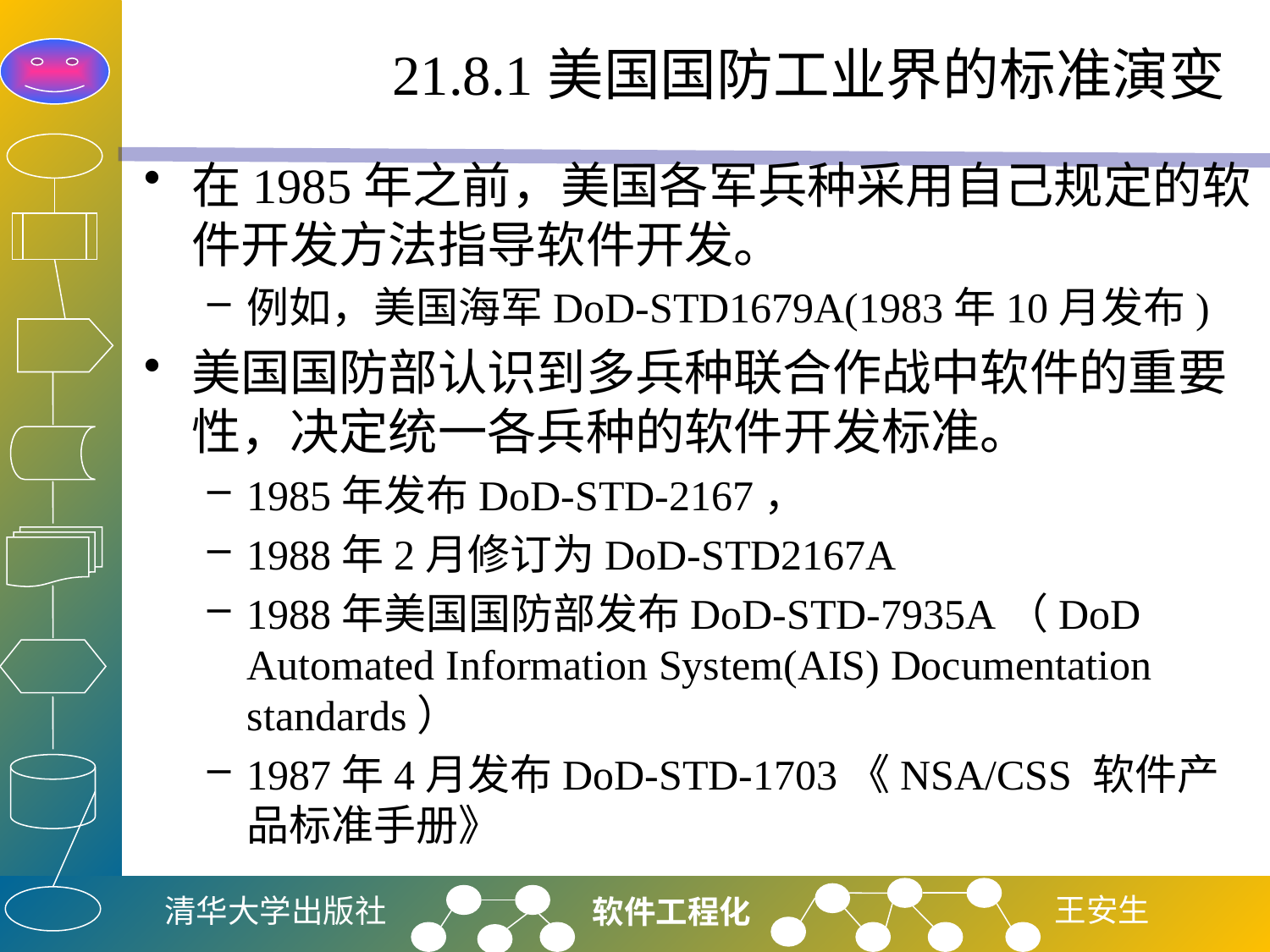

# 21.8.1美国国防工业界的标准演变
在1985年之前，美国各军兵种采用自己规定的软件开发方法指导软件开发。
例如，美国海军DoD-STD1679A(1983年10月发布)
美国国防部认识到多兵种联合作战中软件的重要性，决定统一各兵种的软件开发标准。
1985年发布DoD-STD-2167，
1988年2月修订为DoD-STD2167A
1988年美国国防部发布DoD-STD-7935A（DoD Automated Information System(AIS) Documentation standards）
1987年4月发布DoD-STD-1703《NSA/CSS 软件产品标准手册》